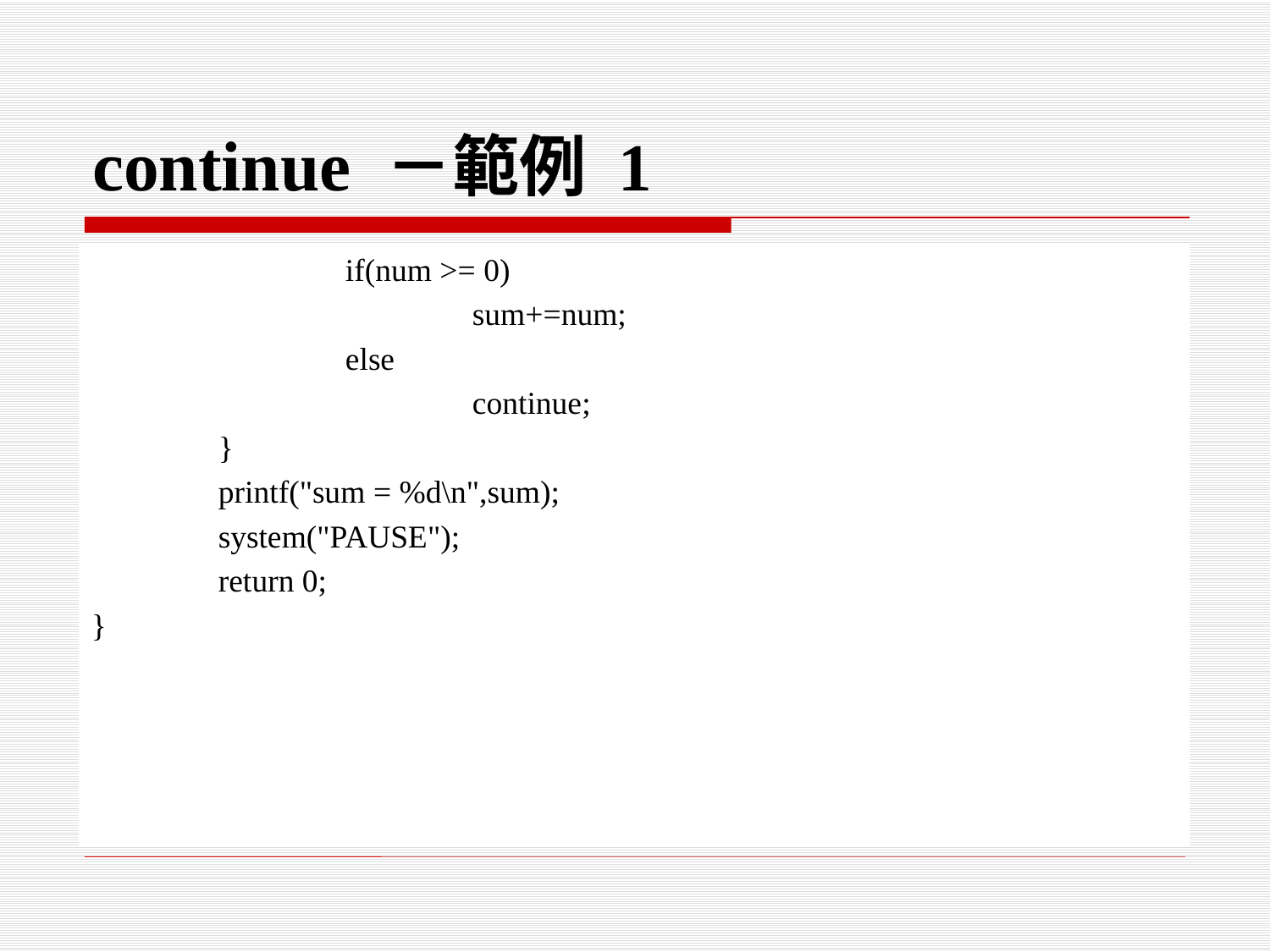

# continue －範例 1
		if(num >= 0)
			sum+=num;
		else
			continue;
	}
	printf("sum = %d\n",sum);
	system("PAUSE");
	return 0;
}